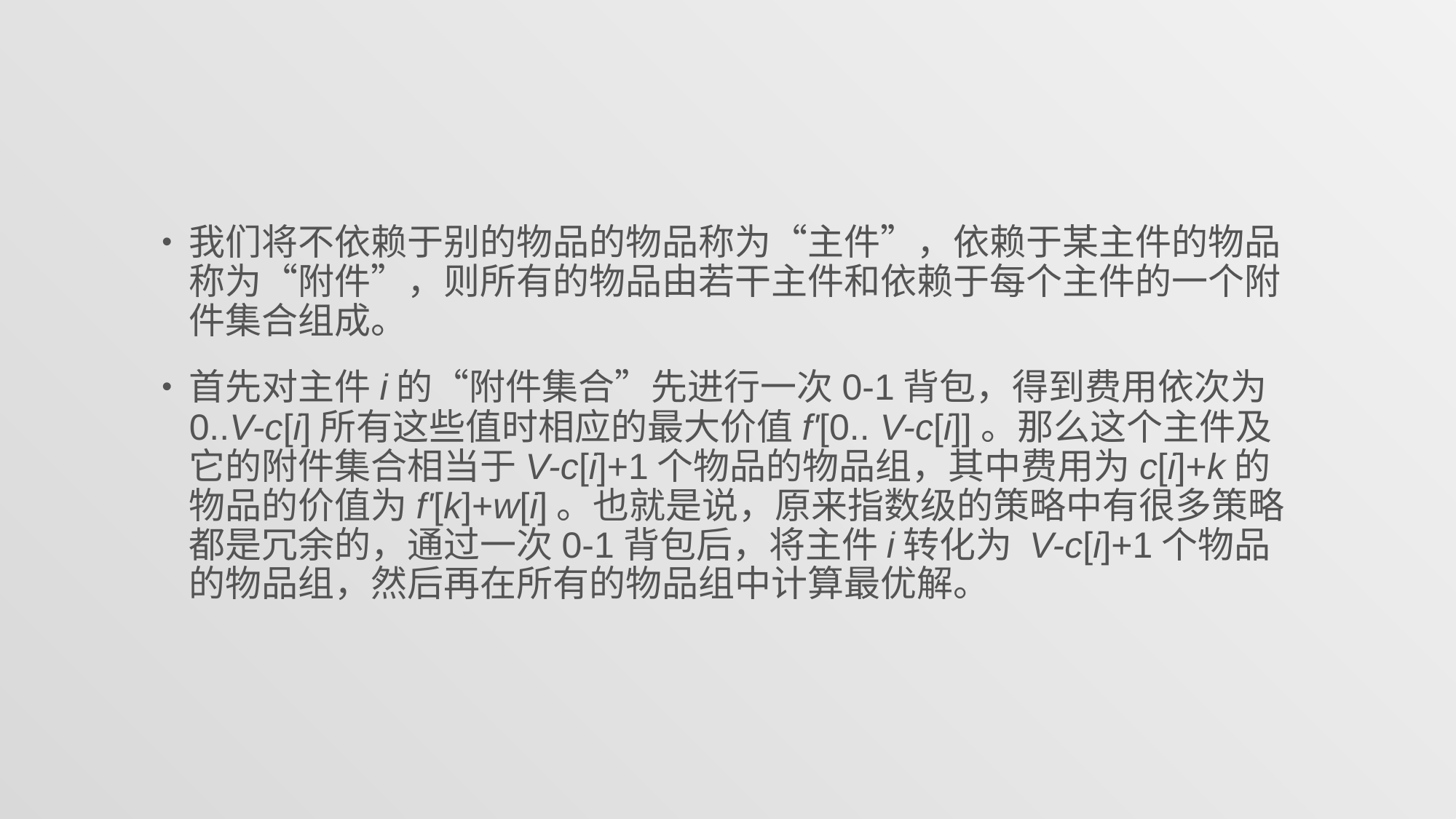

#
我们将不依赖于别的物品的物品称为“主件”，依赖于某主件的物品称为“附件”，则所有的物品由若干主件和依赖于每个主件的一个附件集合组成。
首先对主件i的“附件集合”先进行一次0-1背包，得到费用依次为0..V-c[i]所有这些值时相应的最大价值f'[0.. V-c[i]]。那么这个主件及它的附件集合相当于V-c[i]+1个物品的物品组，其中费用为c[i]+k的物品的价值为f'[k]+w[i]。也就是说，原来指数级的策略中有很多策略都是冗余的，通过一次0-1背包后，将主件i转化为 V-c[i]+1个物品的物品组，然后再在所有的物品组中计算最优解。